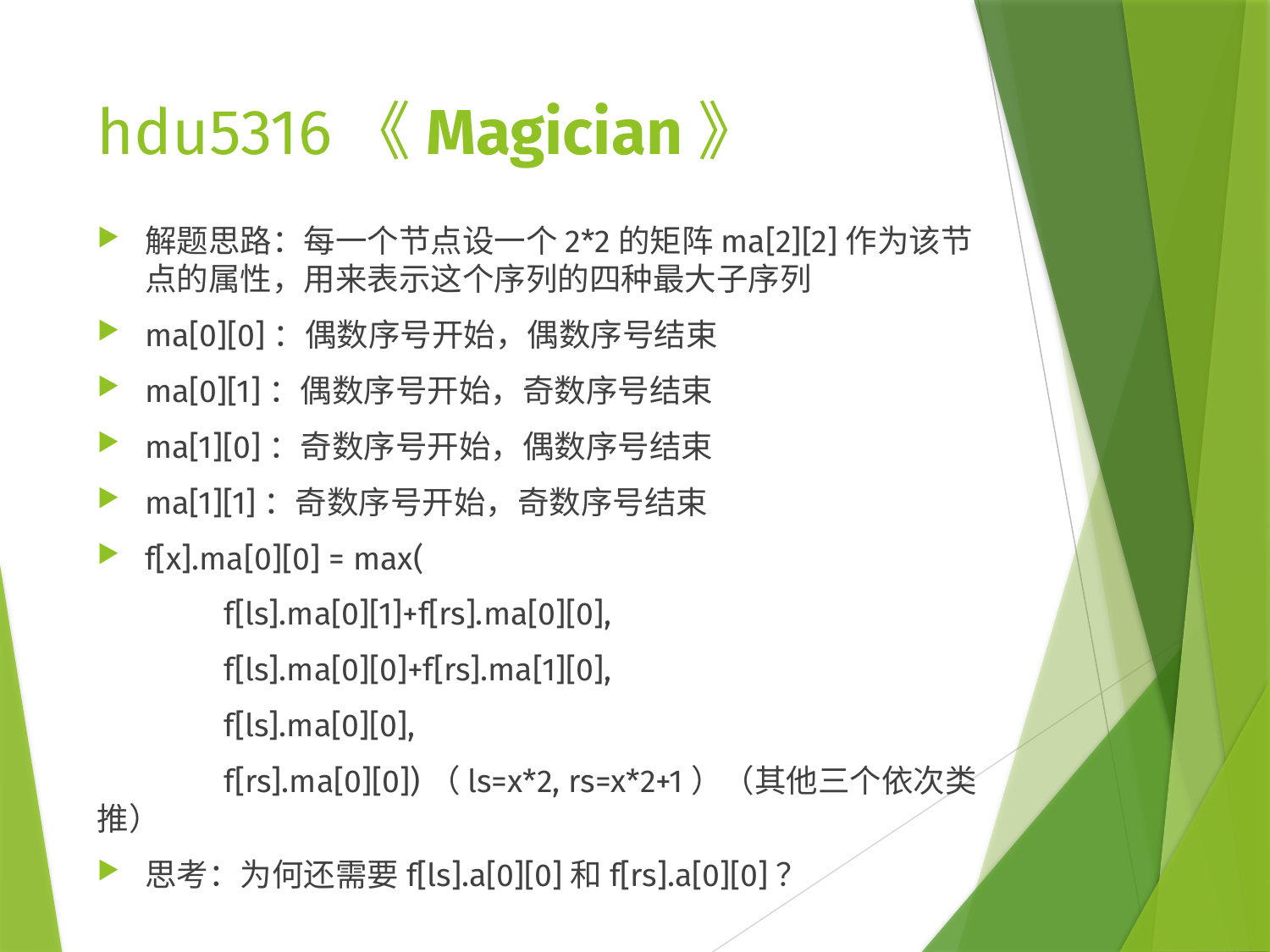

# hdu5316《Magician》
解题思路：每一个节点设一个2*2的矩阵ma[2][2]作为该节点的属性，用来表示这个序列的四种最大子序列
ma[0][0]：偶数序号开始，偶数序号结束
ma[0][1]：偶数序号开始，奇数序号结束
ma[1][0]：奇数序号开始，偶数序号结束
ma[1][1]：奇数序号开始，奇数序号结束
f[x].ma[0][0] = max(
	f[ls].ma[0][1]+f[rs].ma[0][0],
	f[ls].ma[0][0]+f[rs].ma[1][0],
	f[ls].ma[0][0],
	f[rs].ma[0][0])（ls=x*2, rs=x*2+1）（其他三个依次类推）
思考：为何还需要f[ls].a[0][0]和f[rs].a[0][0]？